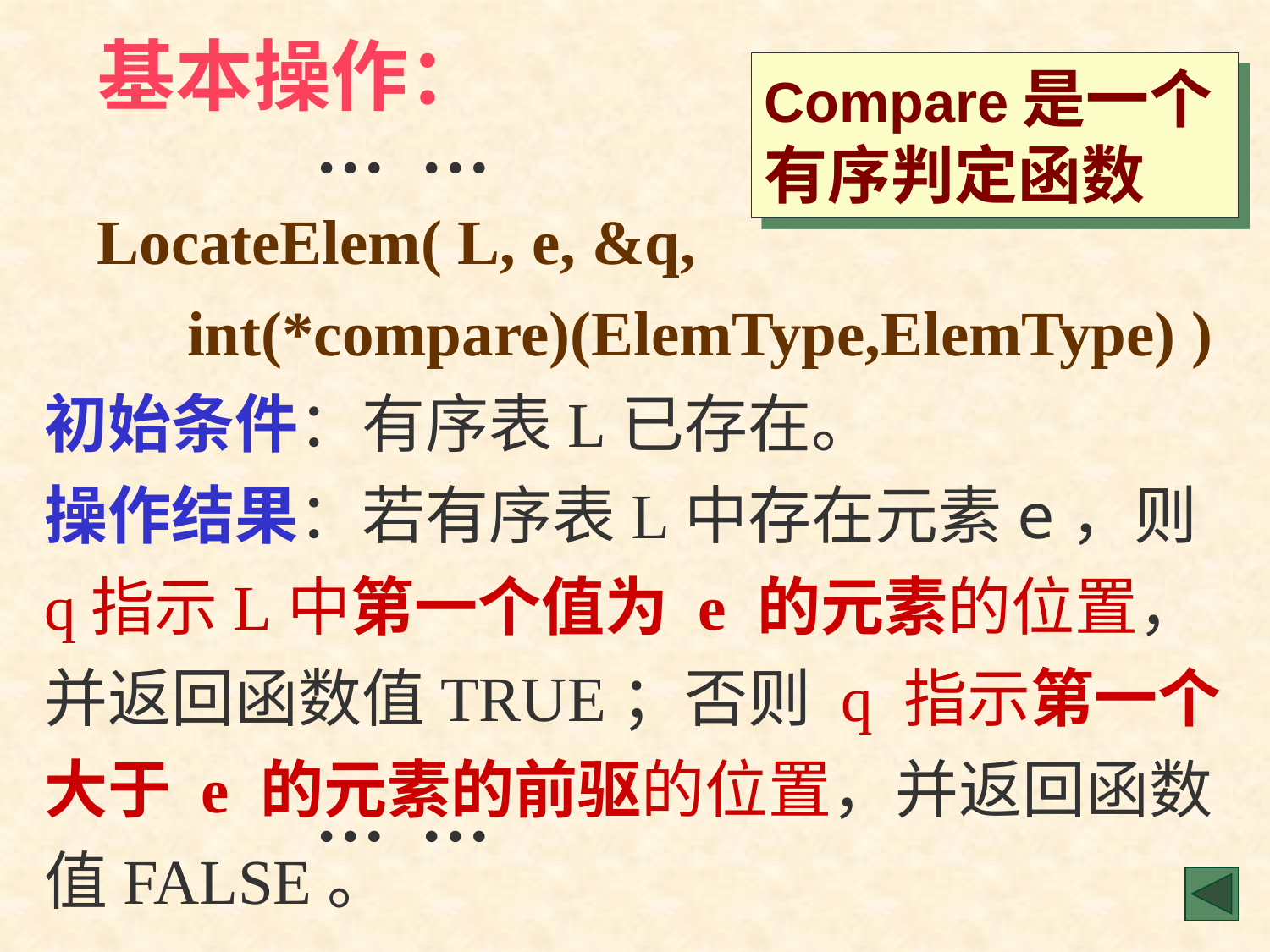

基本操作：
Compare是一个有序判定函数
          …  …

          …  …
     LocateElem( L, e, &q,
         int(*compare)(ElemType,ElemType) )
初始条件：有序表L已存在。
操作结果：若有序表L中存在元素e，则 q指示L中第一个值为 e 的元素的位置，并返回函数值TRUE；否则 q 指示第一个大于 e 的元素的前驱的位置，并返回函数值FALSE。